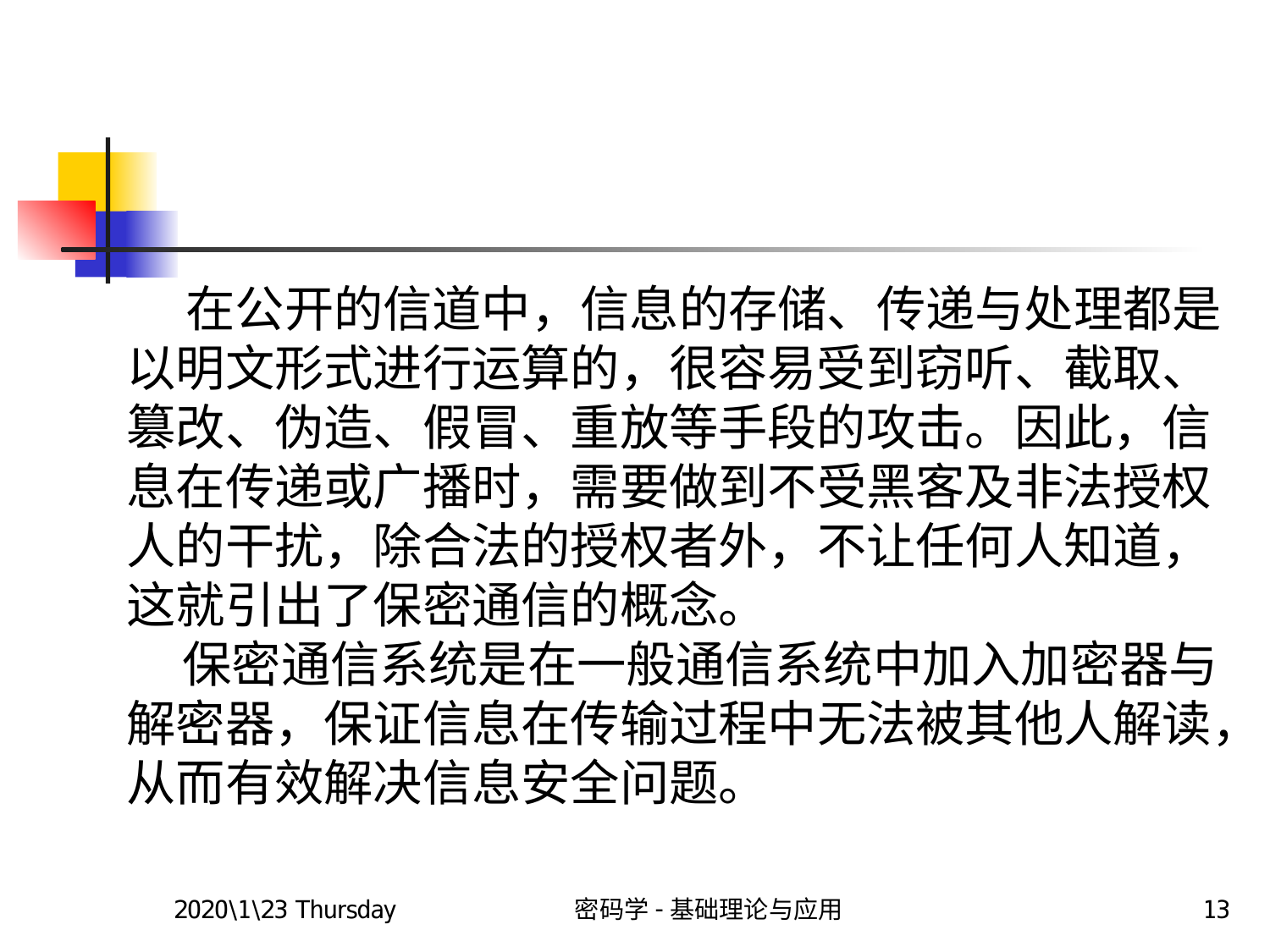

在公开的信道中，信息的存储、传递与处理都是以明文形式进行运算的，很容易受到窃听、截取、篡改、伪造、假冒、重放等手段的攻击。因此，信息在传递或广播时，需要做到不受黑客及非法授权人的干扰，除合法的授权者外，不让任何人知道，这就引出了保密通信的概念。
    保密通信系统是在一般通信系统中加入加密器与解密器，保证信息在传输过程中无法被其他人解读，从而有效解决信息安全问题。
2020\1\23 Thursday
密码学-基础理论与应用
13